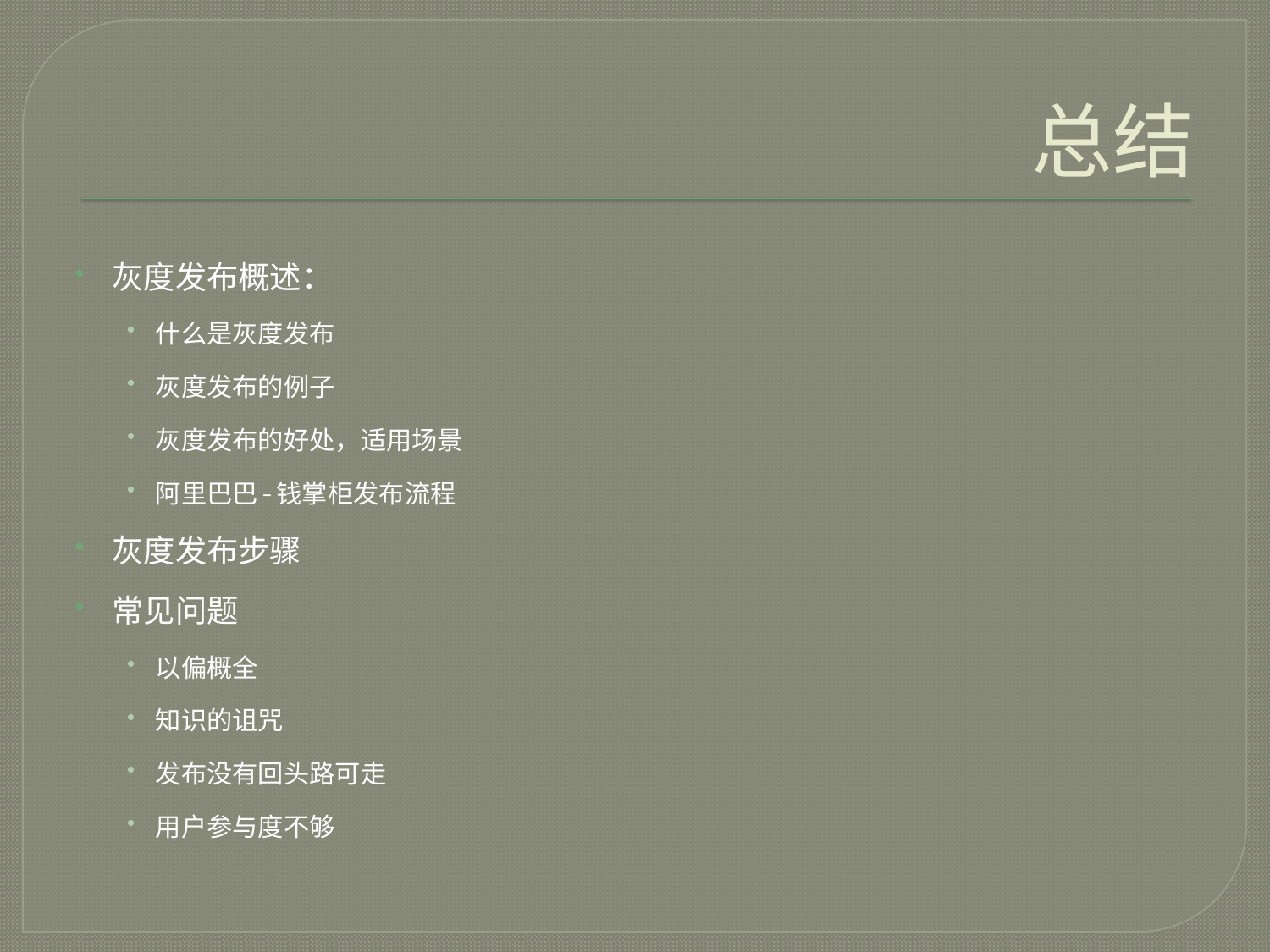

# 总结
灰度发布概述：
什么是灰度发布
灰度发布的例子
灰度发布的好处，适用场景
阿里巴巴-钱掌柜发布流程
灰度发布步骤
常见问题
以偏概全
知识的诅咒
发布没有回头路可走
用户参与度不够